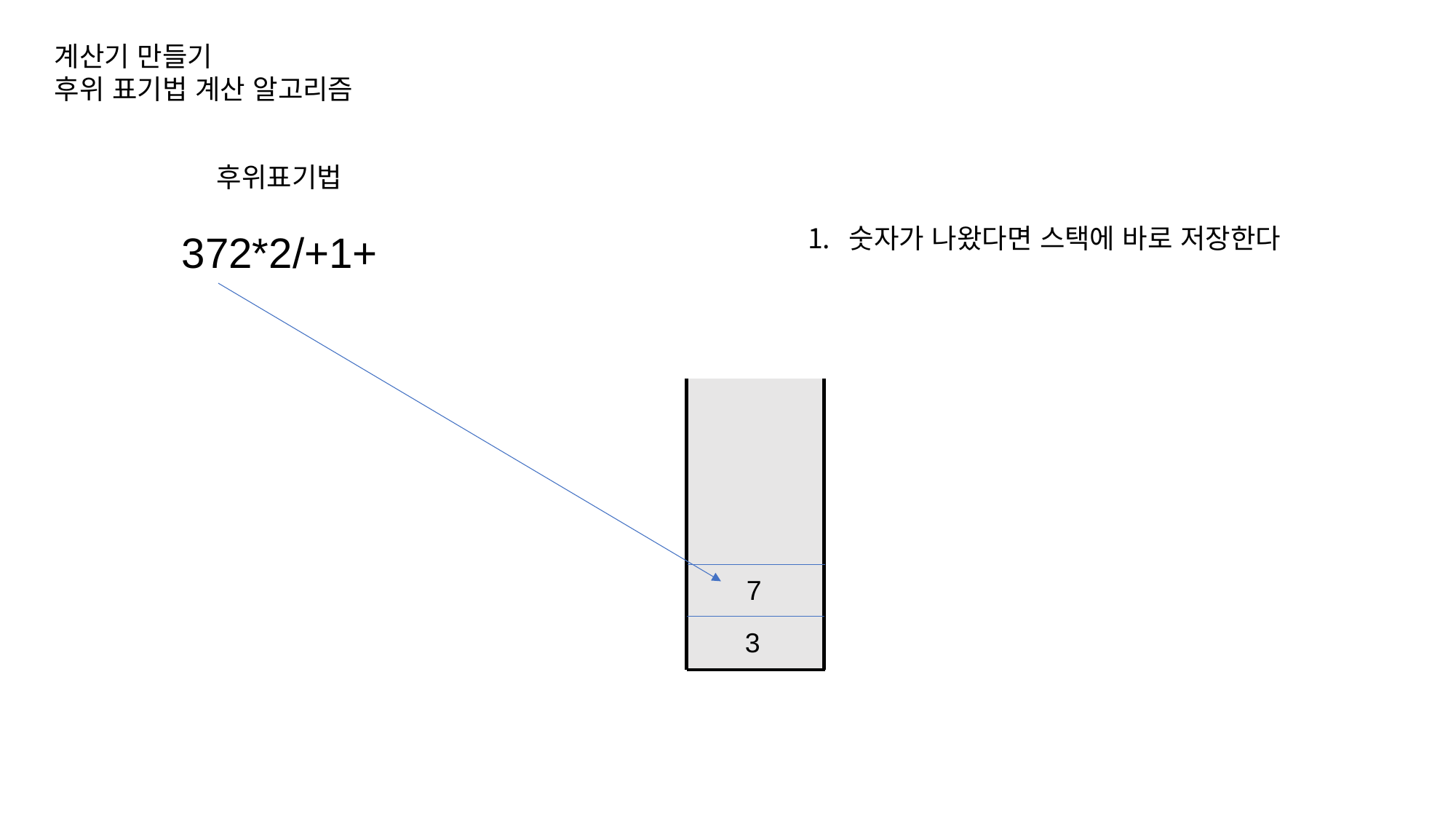

계산기 만들기
후위 표기법 계산 알고리즘
후위표기법

372*2/+1+
숫자가 나왔다면 스택에 바로 저장한다

7
3